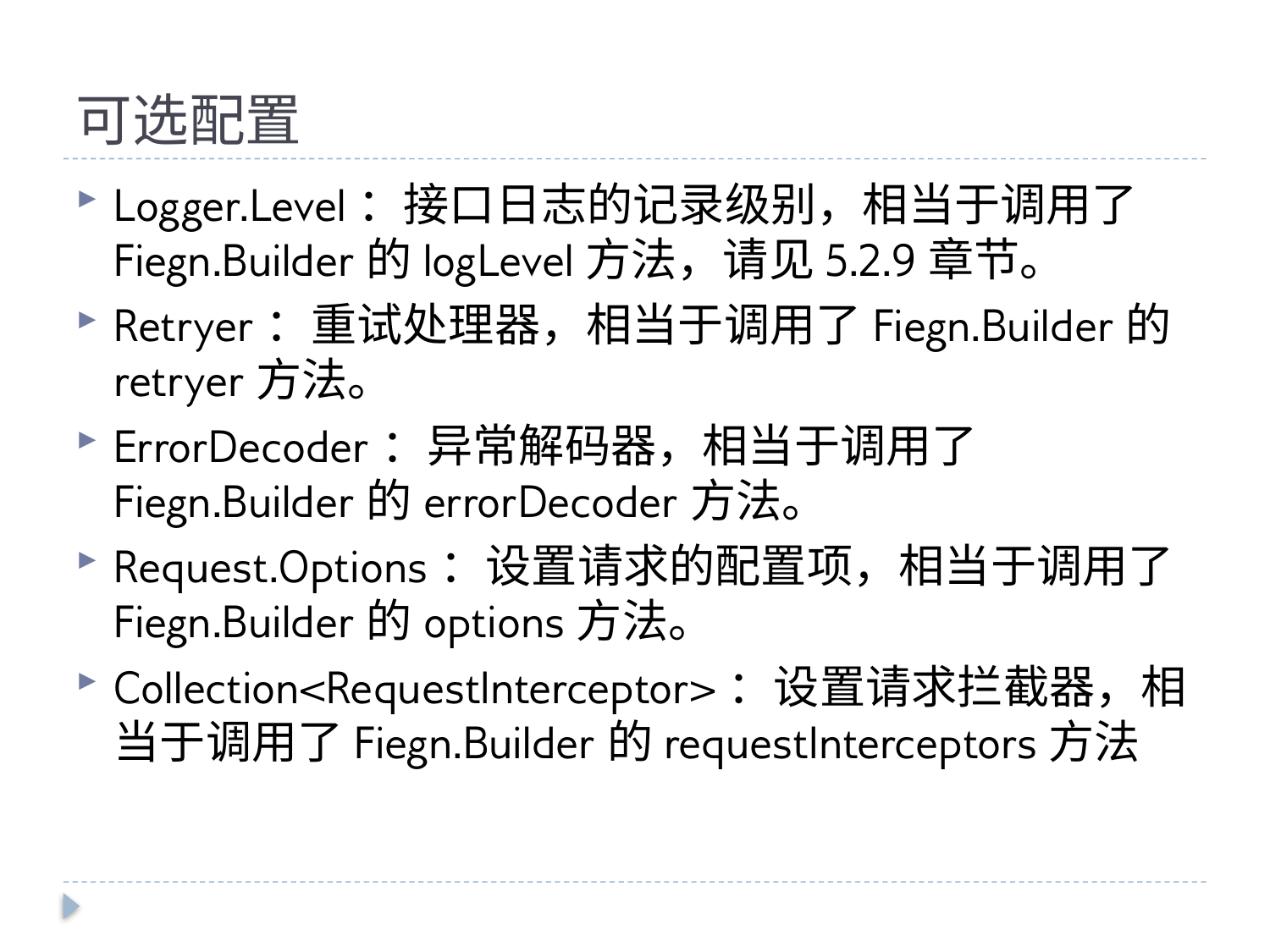

# 可选配置
Logger.Level：接口日志的记录级别，相当于调用了Fiegn.Builder的logLevel方法，请见5.2.9章节。
Retryer：重试处理器，相当于调用了Fiegn.Builder的retryer方法。
ErrorDecoder：异常解码器，相当于调用了Fiegn.Builder的errorDecoder方法。
Request.Options：设置请求的配置项，相当于调用了Fiegn.Builder的options方法。
Collection<RequestInterceptor>：设置请求拦截器，相当于调用了Fiegn.Builder的requestInterceptors方法